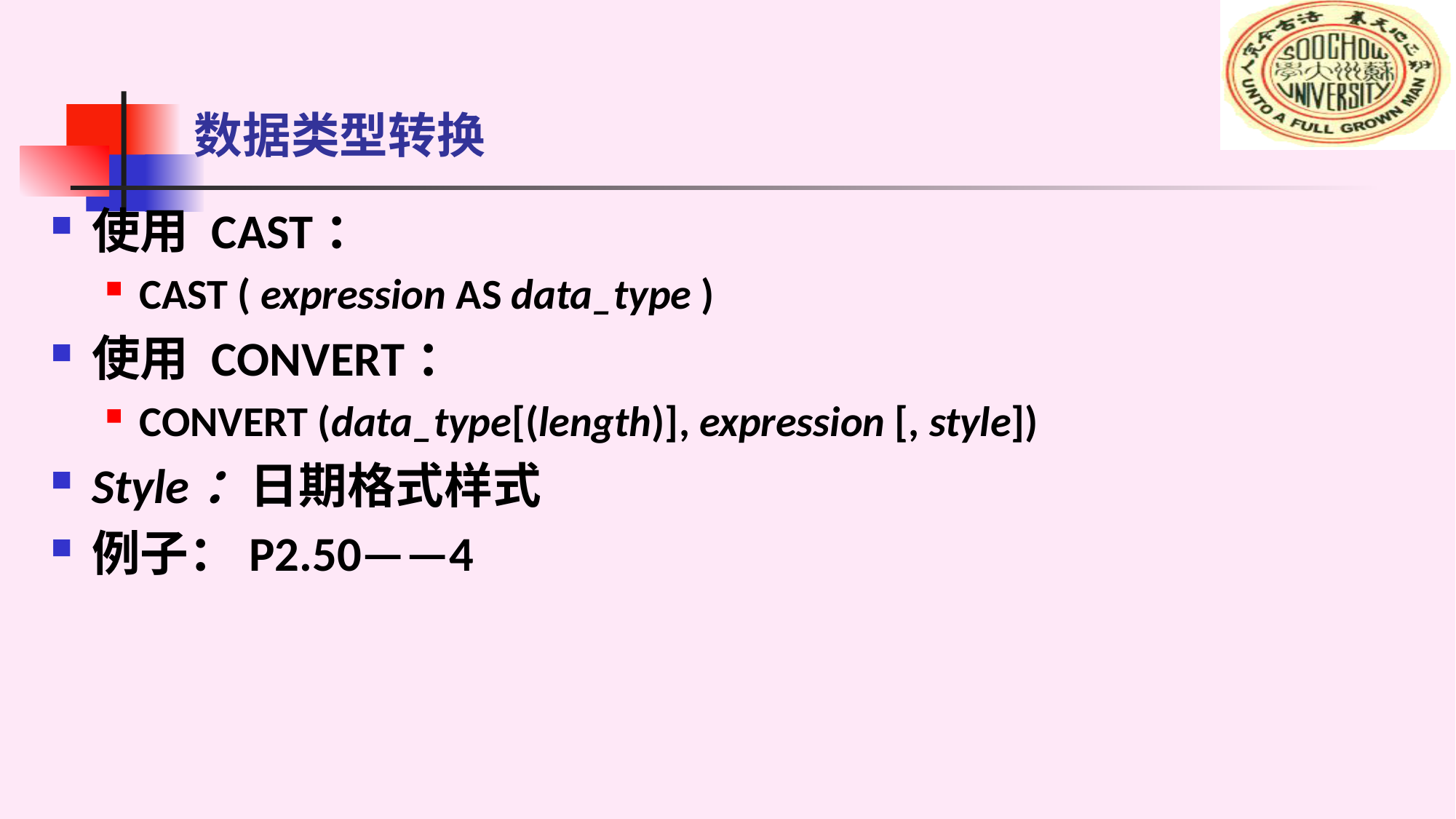

# 数据类型转换
使用 CAST：
CAST ( expression AS data_type )
使用 CONVERT：
CONVERT (data_type[(length)], expression [, style])
Style：日期格式样式
例子：P2.50——4